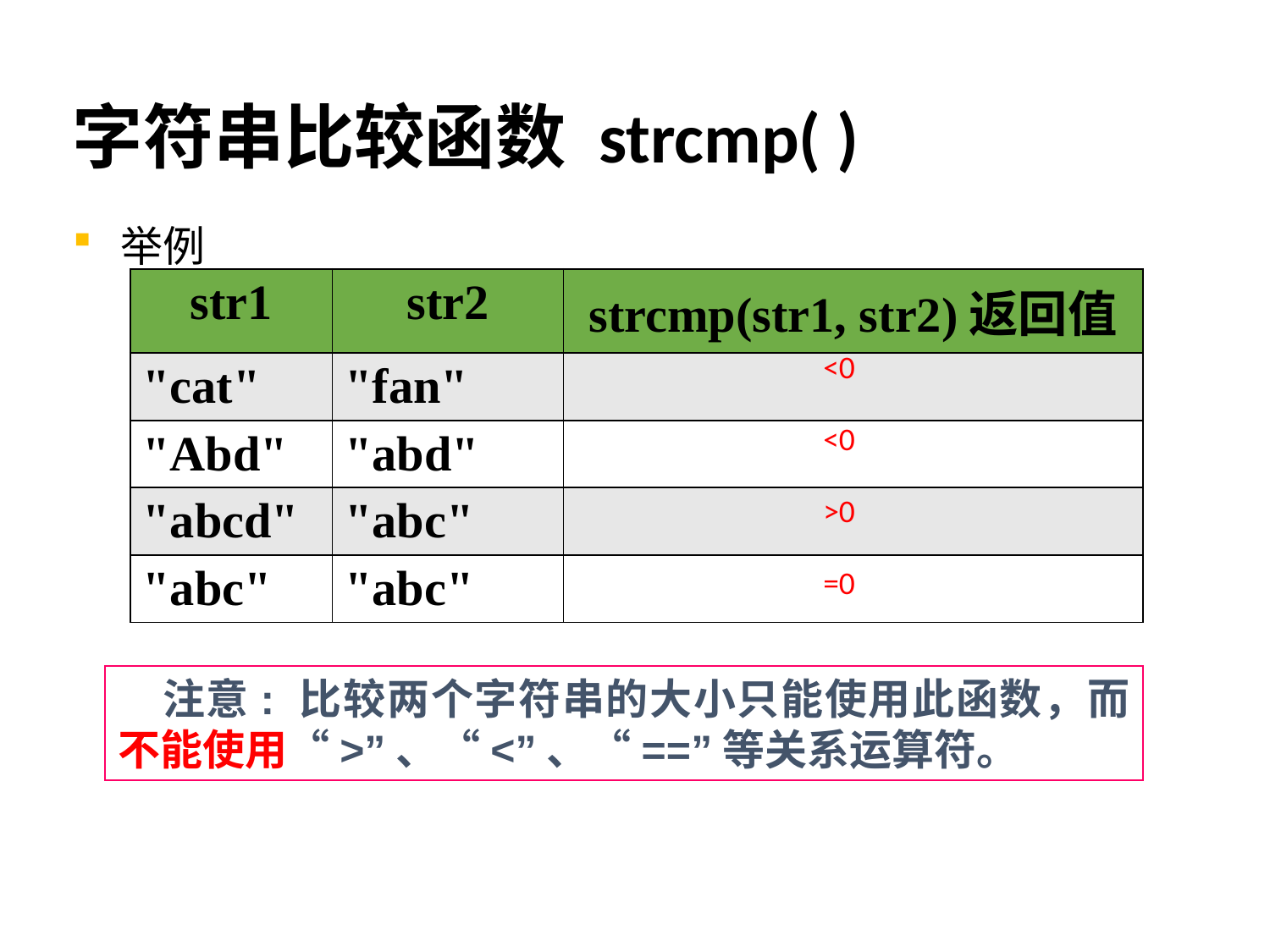

# 字符串比较函数 strcmp( )
举例
| str1 | str2 | strcmp(str1, str2)返回值 |
| --- | --- | --- |
| "cat" | "fan" |  |
| "Abd" | "abd" |  |
| "abcd" | "abc" |  |
| "abc" | "abc" |  |
<0
<0
>0
=0
   注意: 比较两个字符串的大小只能使用此函数，而不能使用“>”、“<”、“==”等关系运算符。